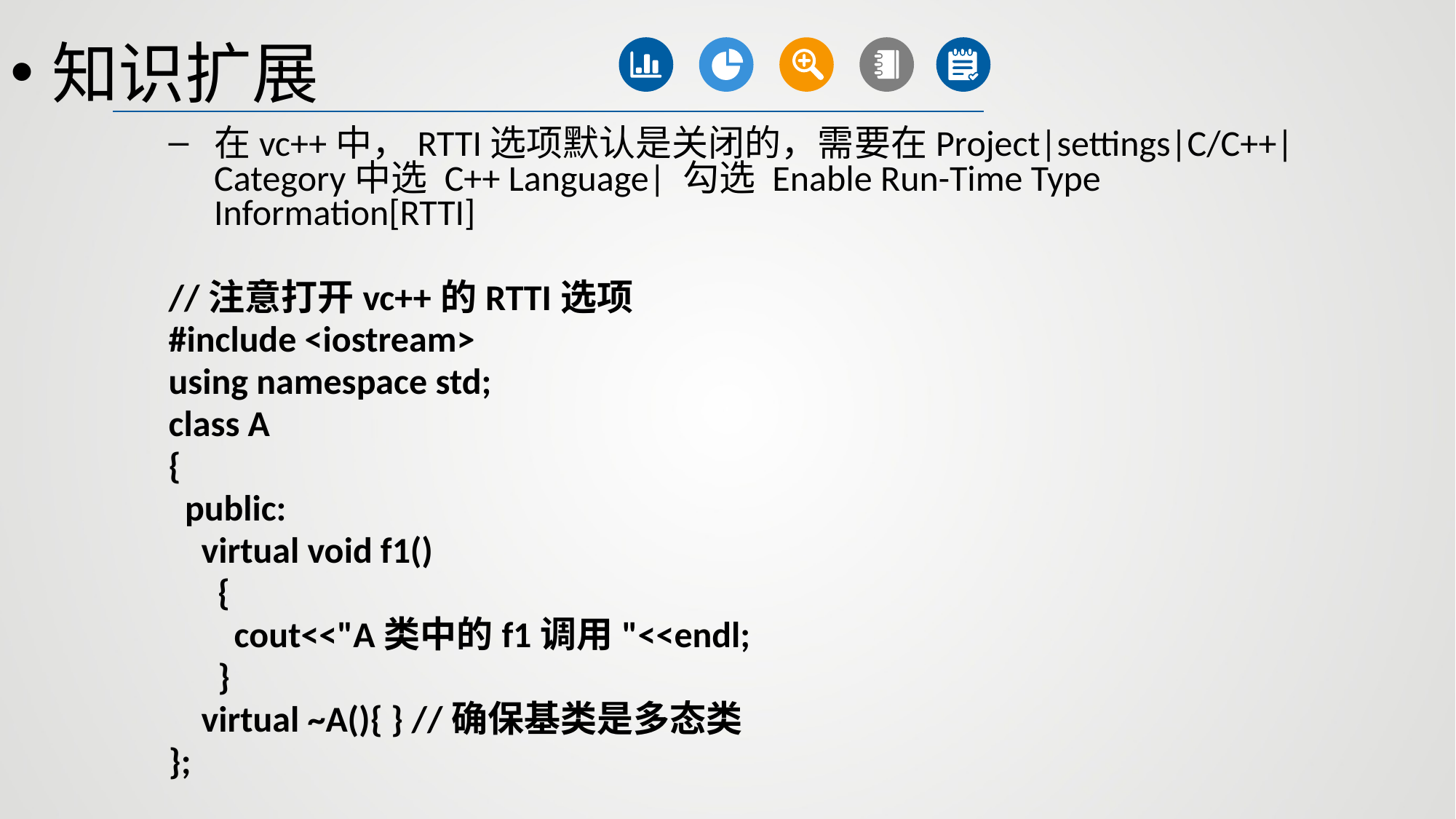

知识扩展

在vc++中，RTTI选项默认是关闭的，需要在Project|settings|C/C++|Category中选 C++ Language| 勾选 Enable Run-Time Type Information[RTTI]

//注意打开vc++的RTTI选项
#include <iostream>
using namespace std;
class A
{
  public:
    virtual void f1()
      {
        cout<<"A类中的f1调用"<<endl;
      }
    virtual ~A(){ } //确保基类是多态类
};